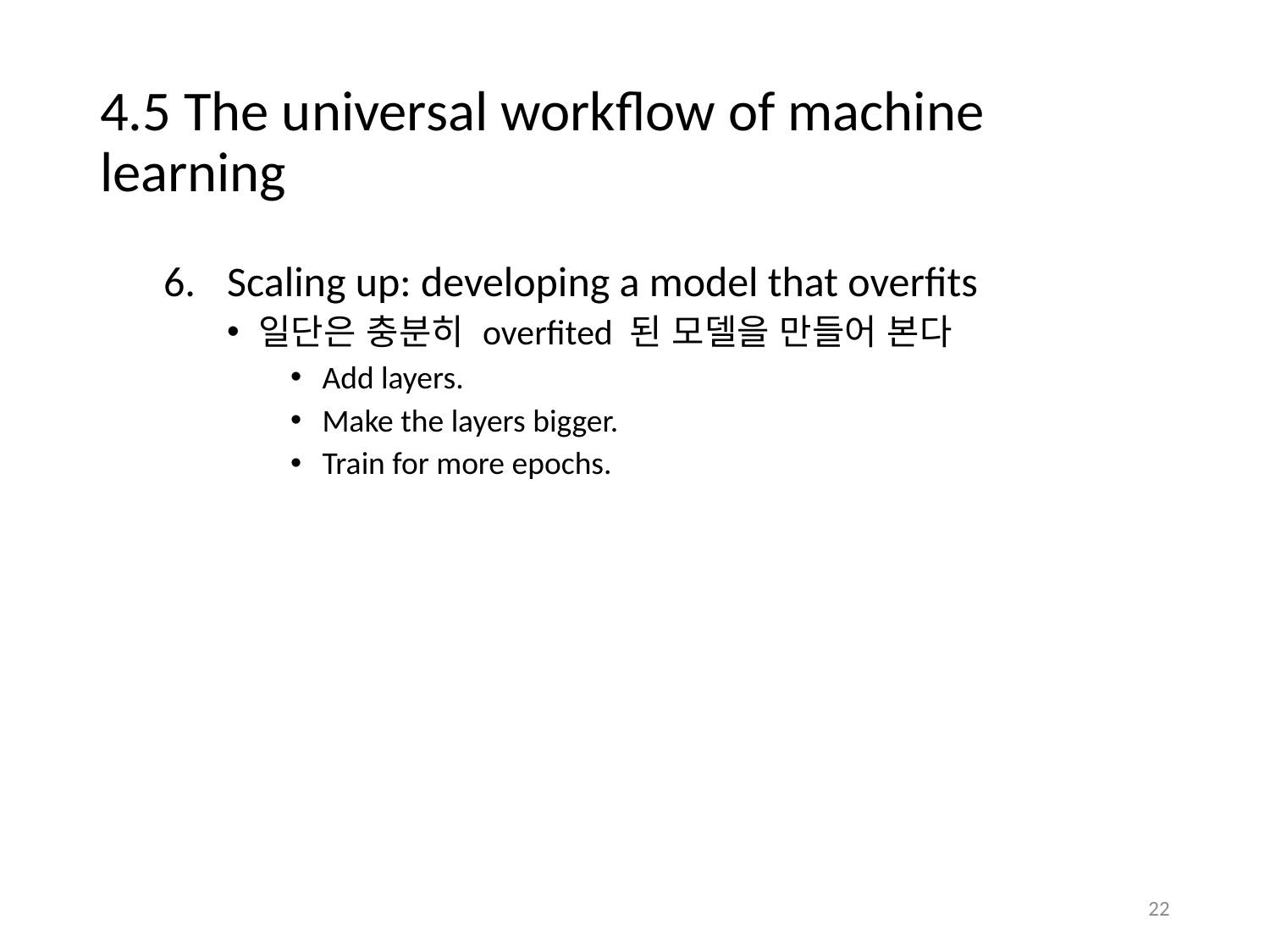

# 4.5 The universal workflow of machine learning
Scaling up: developing a model that overfits
일단은 충분히 overfited 된 모델을 만들어 본다
Add layers.
Make the layers bigger.
Train for more epochs.
22